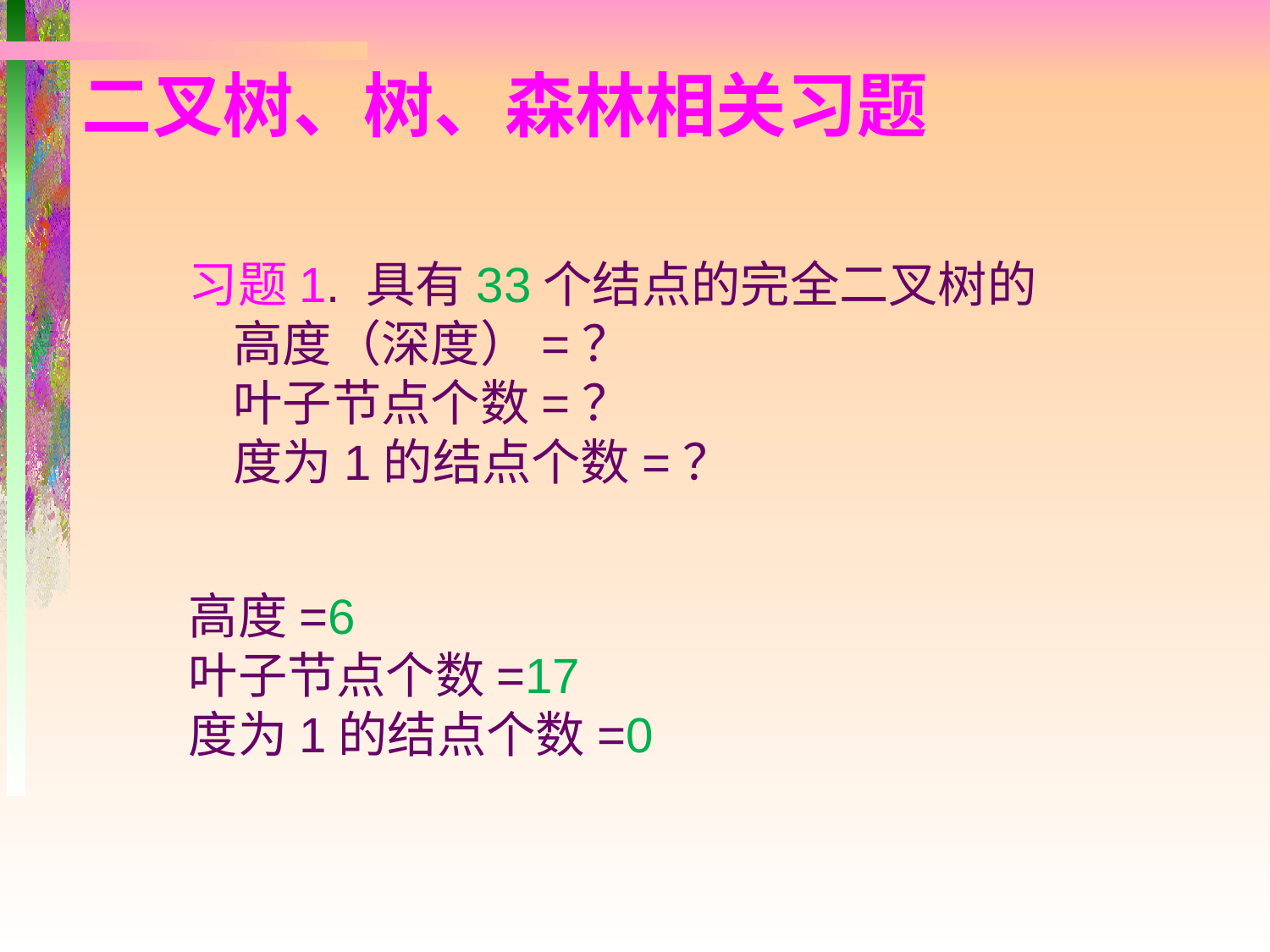

# 二叉树、树、森林相关习题
习题1. 具有33个结点的完全二叉树的
   高度（深度）=？
   叶子节点个数=？
   度为1的结点个数=？
高度=6
叶子节点个数=17
度为1的结点个数=0